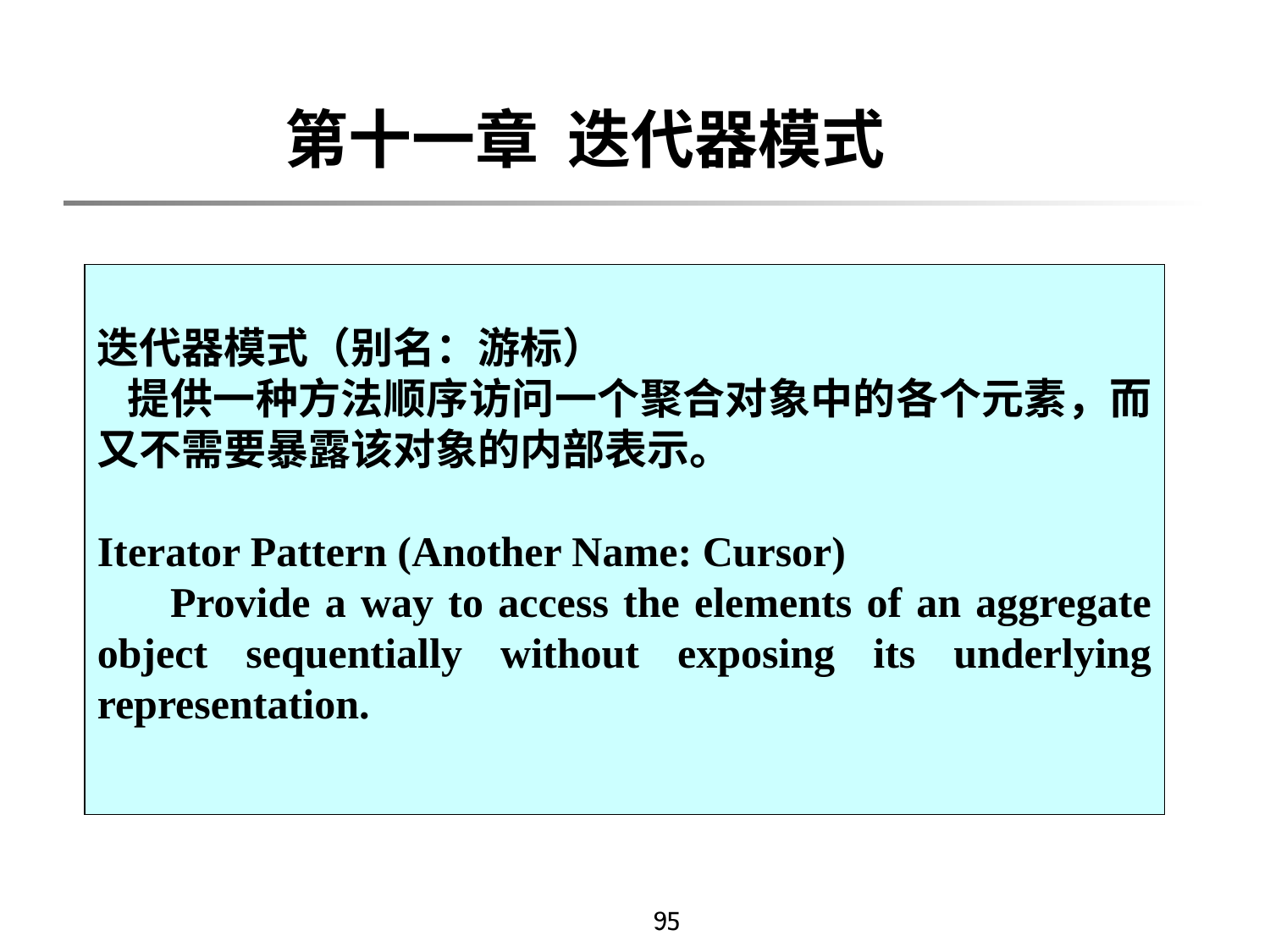

# 第十一章  迭代器模式

迭代器模式（别名：游标）
  提供一种方法顺序访问一个聚合对象中的各个元素，而又不需要暴露该对象的内部表示。

Iterator Pattern (Another Name: Cursor)
     Provide a way to access the elements of an aggregate object sequentially without exposing its underlying representation.

95